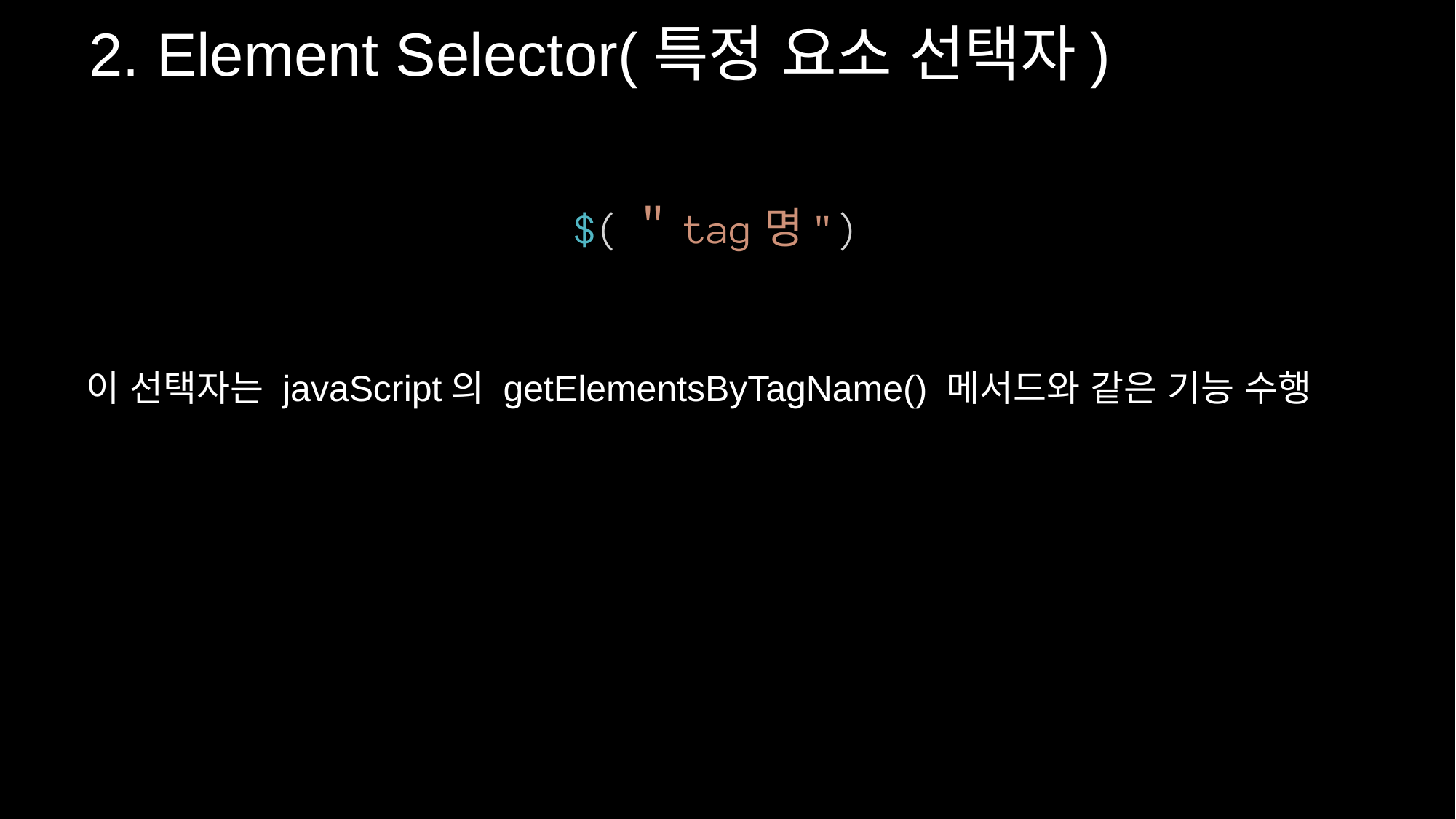

2. Element Selector(특정 요소 선택자)
$(＂tag명")
이 선택자는 javaScript의 getElementsByTagName() 메서드와 같은 기능 수행